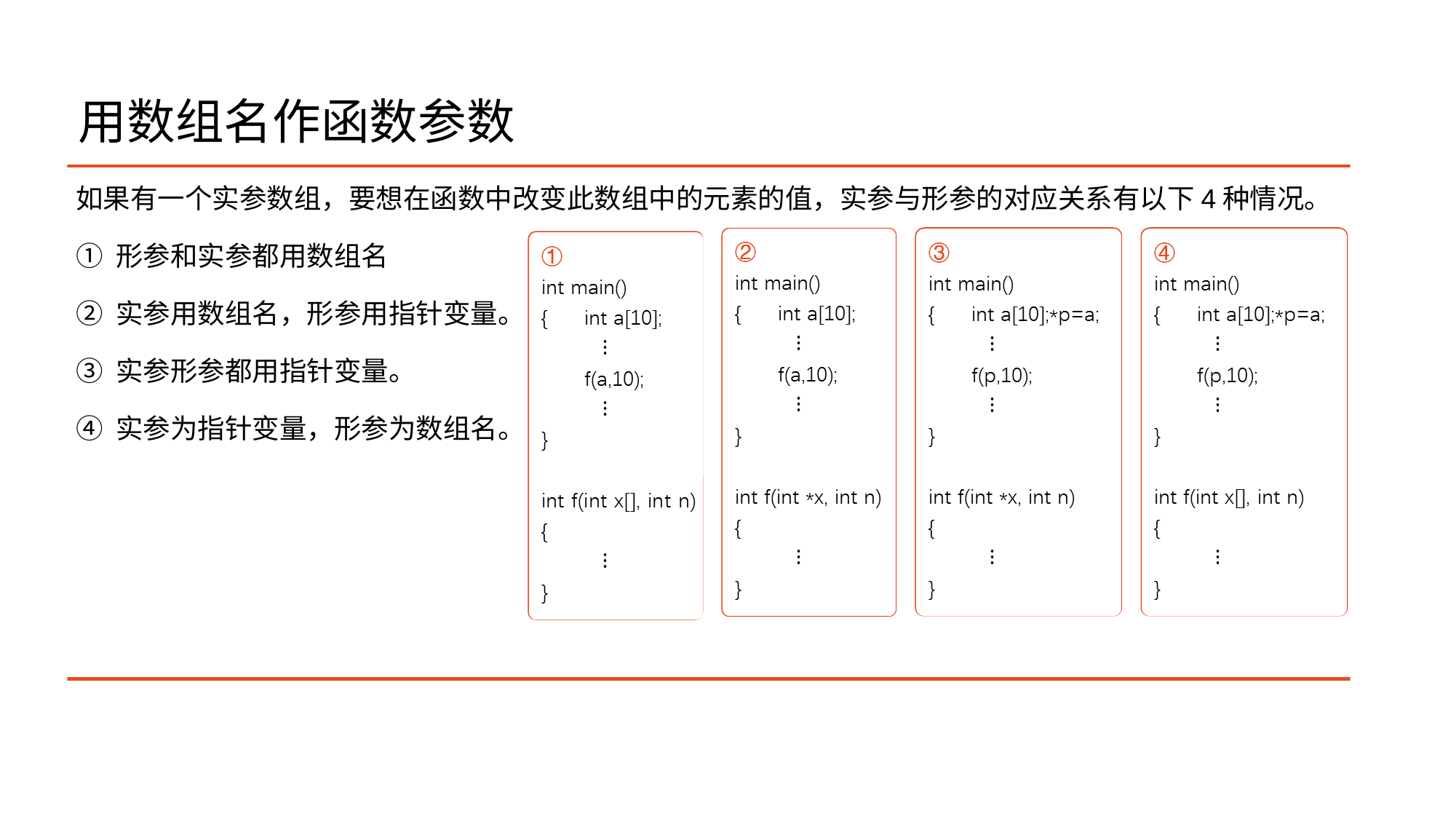

# 用数组名作函数参数
如果有一个实参数组，要想在函数中改变此数组中的元素的值，实参与形参的对应关系有以下4种情况。
① 形参和实参都用数组名
② 实参用数组名，形参用指针变量。
③ 实参形参都用指针变量。
④ 实参为指针变量，形参为数组名。